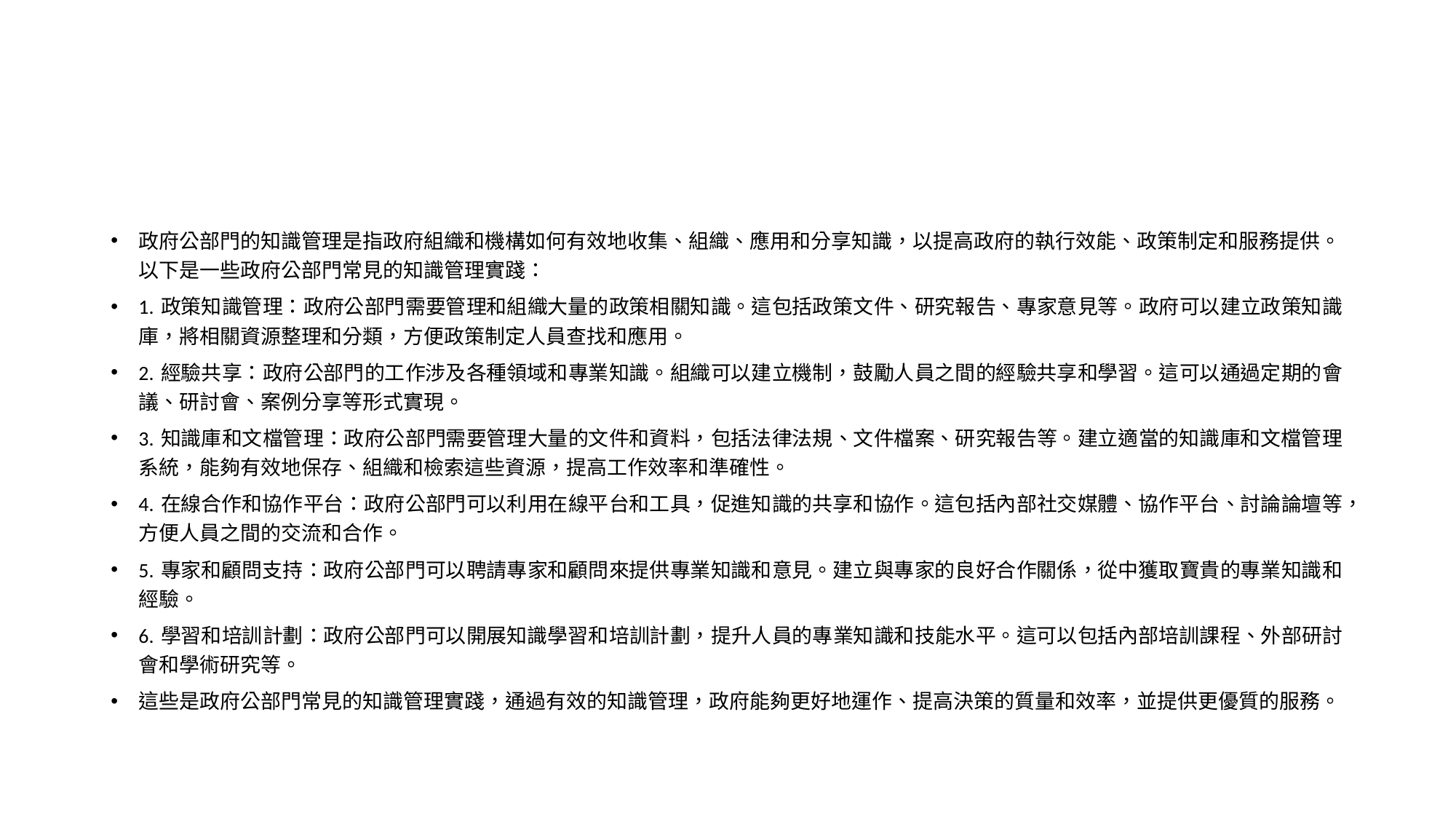

#
政府公部門的知識管理是指政府組織和機構如何有效地收集、組織、應用和分享知識，以提高政府的執行效能、政策制定和服務提供。以下是一些政府公部門常見的知識管理實踐：
1. 政策知識管理：政府公部門需要管理和組織大量的政策相關知識。這包括政策文件、研究報告、專家意見等。政府可以建立政策知識庫，將相關資源整理和分類，方便政策制定人員查找和應用。
2. 經驗共享：政府公部門的工作涉及各種領域和專業知識。組織可以建立機制，鼓勵人員之間的經驗共享和學習。這可以通過定期的會議、研討會、案例分享等形式實現。
3. 知識庫和文檔管理：政府公部門需要管理大量的文件和資料，包括法律法規、文件檔案、研究報告等。建立適當的知識庫和文檔管理系統，能夠有效地保存、組織和檢索這些資源，提高工作效率和準確性。
4. 在線合作和協作平台：政府公部門可以利用在線平台和工具，促進知識的共享和協作。這包括內部社交媒體、協作平台、討論論壇等，方便人員之間的交流和合作。
5. 專家和顧問支持：政府公部門可以聘請專家和顧問來提供專業知識和意見。建立與專家的良好合作關係，從中獲取寶貴的專業知識和經驗。
6. 學習和培訓計劃：政府公部門可以開展知識學習和培訓計劃，提升人員的專業知識和技能水平。這可以包括內部培訓課程、外部研討會和學術研究等。
這些是政府公部門常見的知識管理實踐，通過有效的知識管理，政府能夠更好地運作、提高決策的質量和效率，並提供更優質的服務。